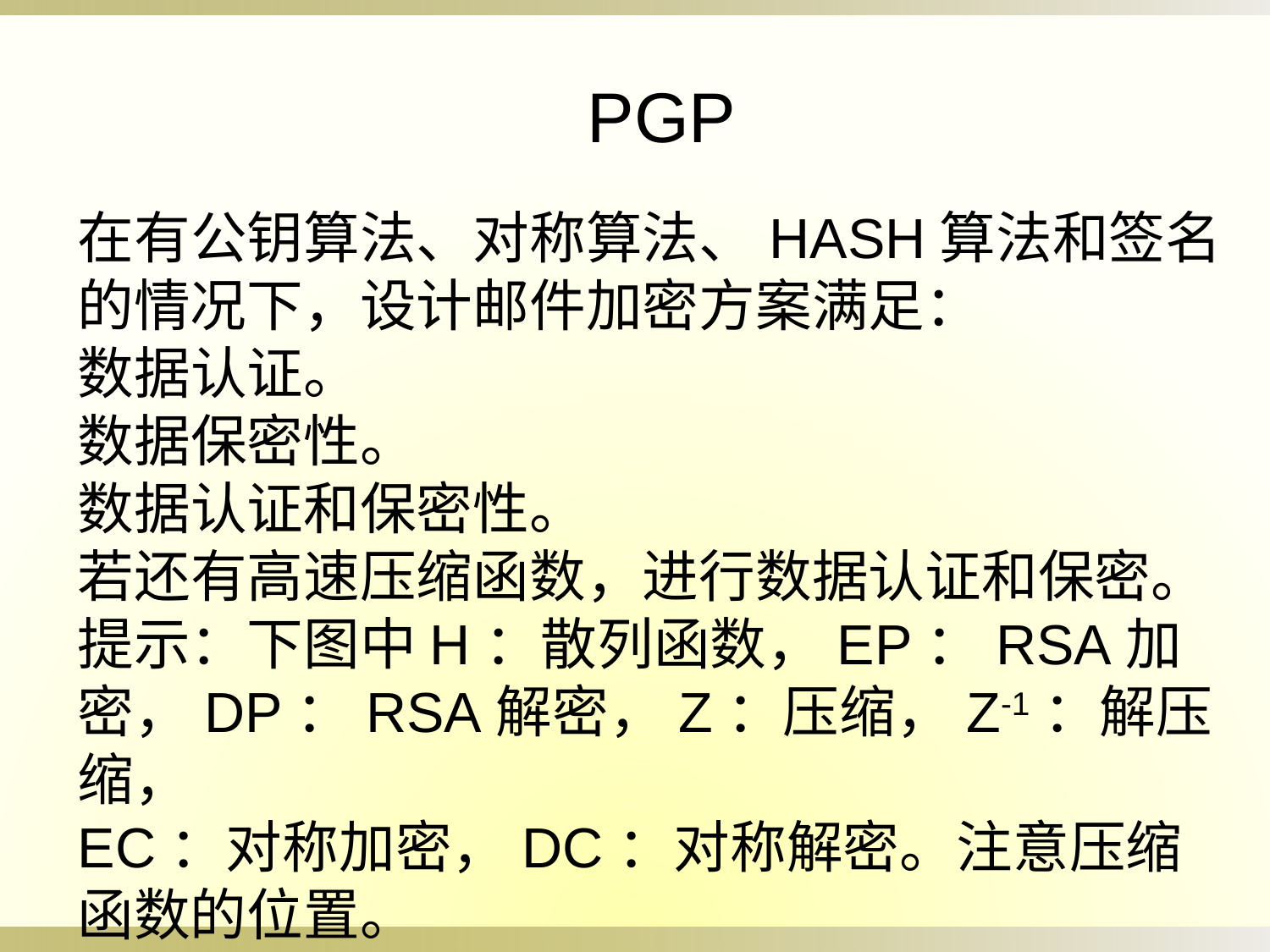

PGP
在有公钥算法、对称算法、HASH算法和签名的情况下，设计邮件加密方案满足：
数据认证。
数据保密性。
数据认证和保密性。
若还有高速压缩函数，进行数据认证和保密。
提示：下图中H：散列函数，EP：RSA加密，DP：RSA解密，Z：压缩，Z-1：解压缩，
EC：对称加密，DC：对称解密。注意压缩函数的位置。